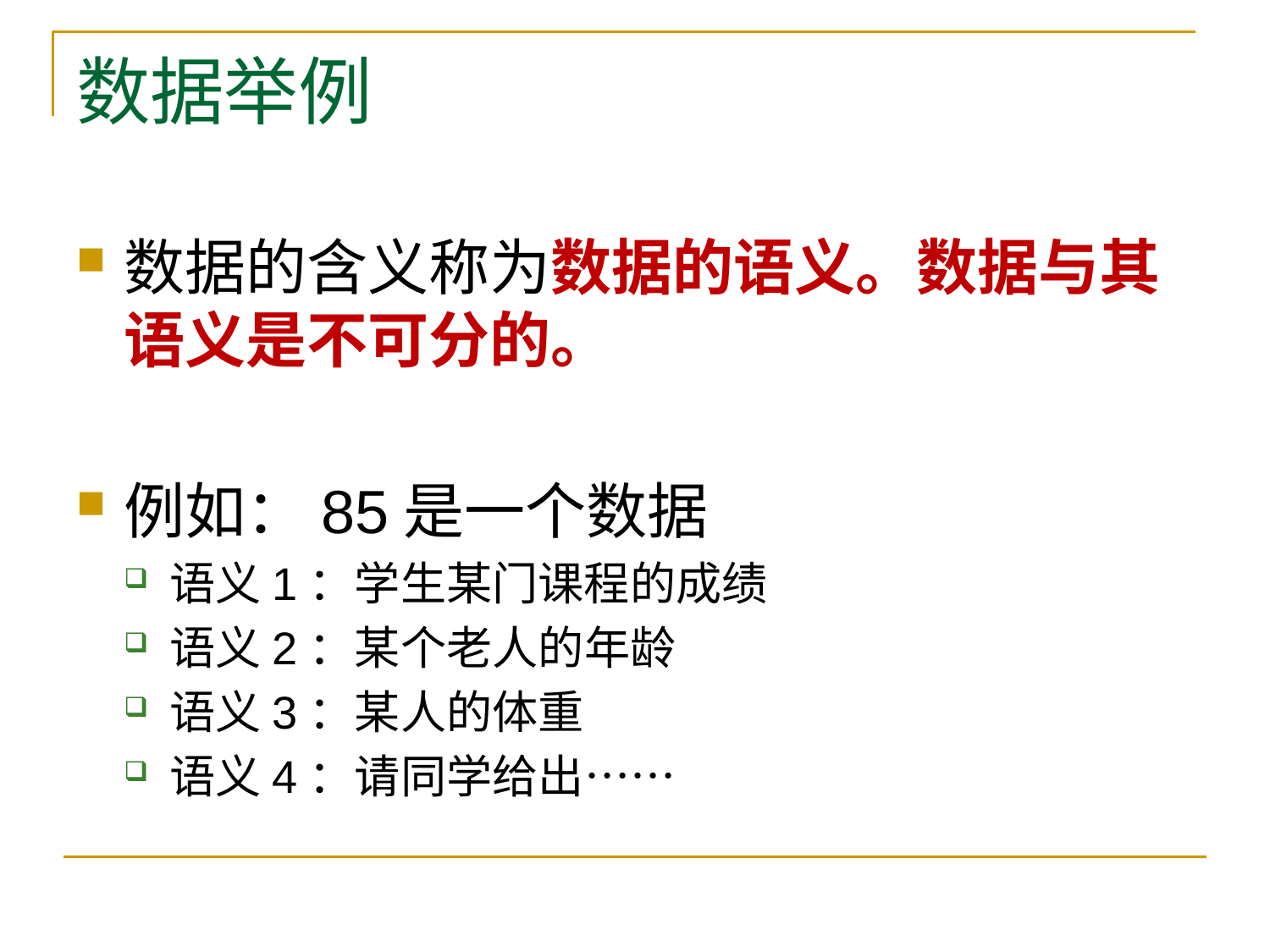

# 数据举例
数据的含义称为数据的语义。数据与其语义是不可分的。

例如：85是一个数据
语义1：学生某门课程的成绩
语义2：某个老人的年龄
语义3：某人的体重
语义4：请同学给出……